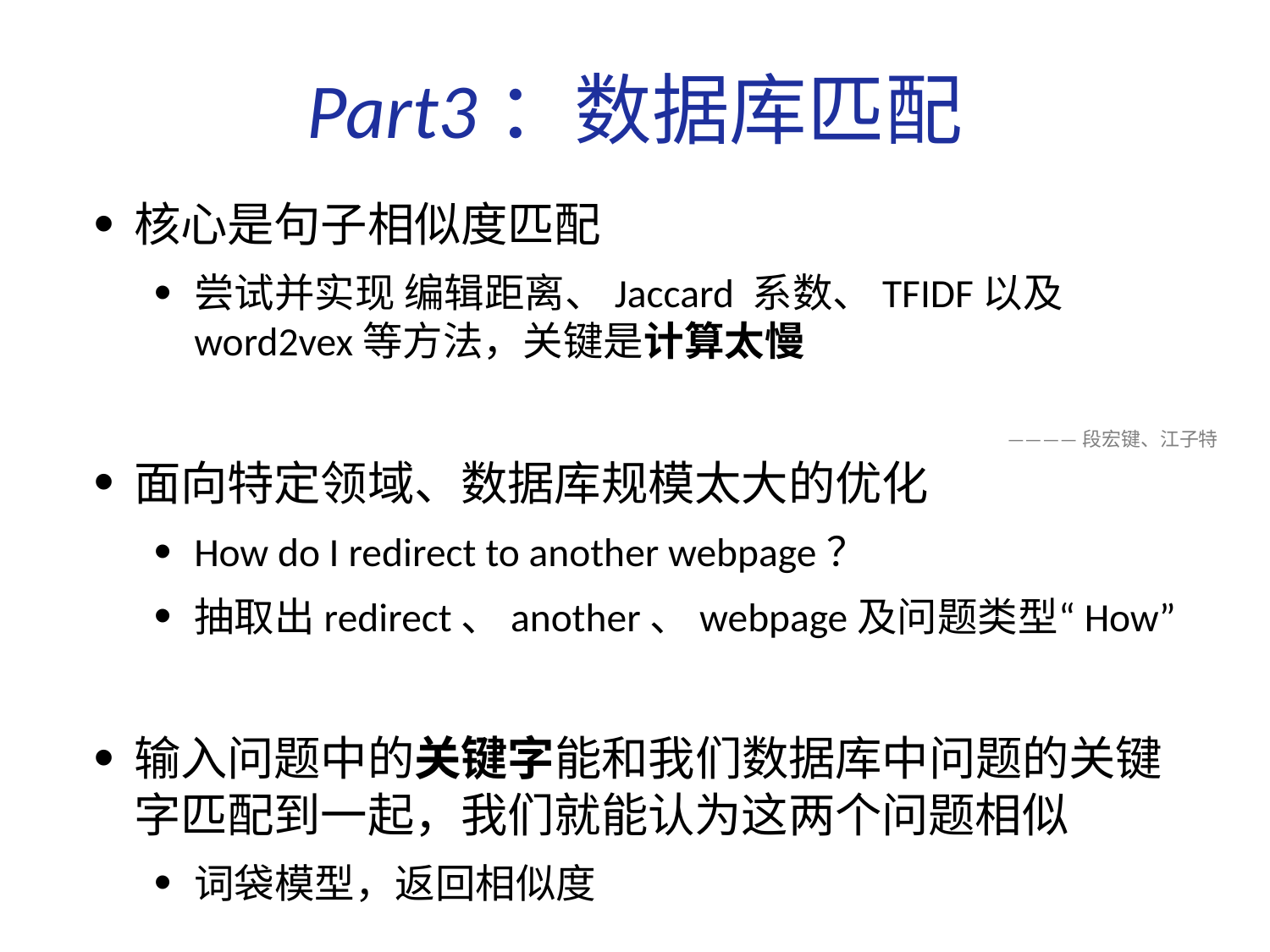

# Part3：数据库匹配
核心是句子相似度匹配
尝试并实现 编辑距离、Jaccard 系数、TFIDF以及word2vex等方法，关键是计算太慢

面向特定领域、数据库规模太大的优化
How do I redirect to another webpage？
抽取出redirect、another、webpage及问题类型“How”

输入问题中的关键字能和我们数据库中问题的关键字匹配到一起，我们就能认为这两个问题相似
词袋模型，返回相似度
————段宏键、江子特